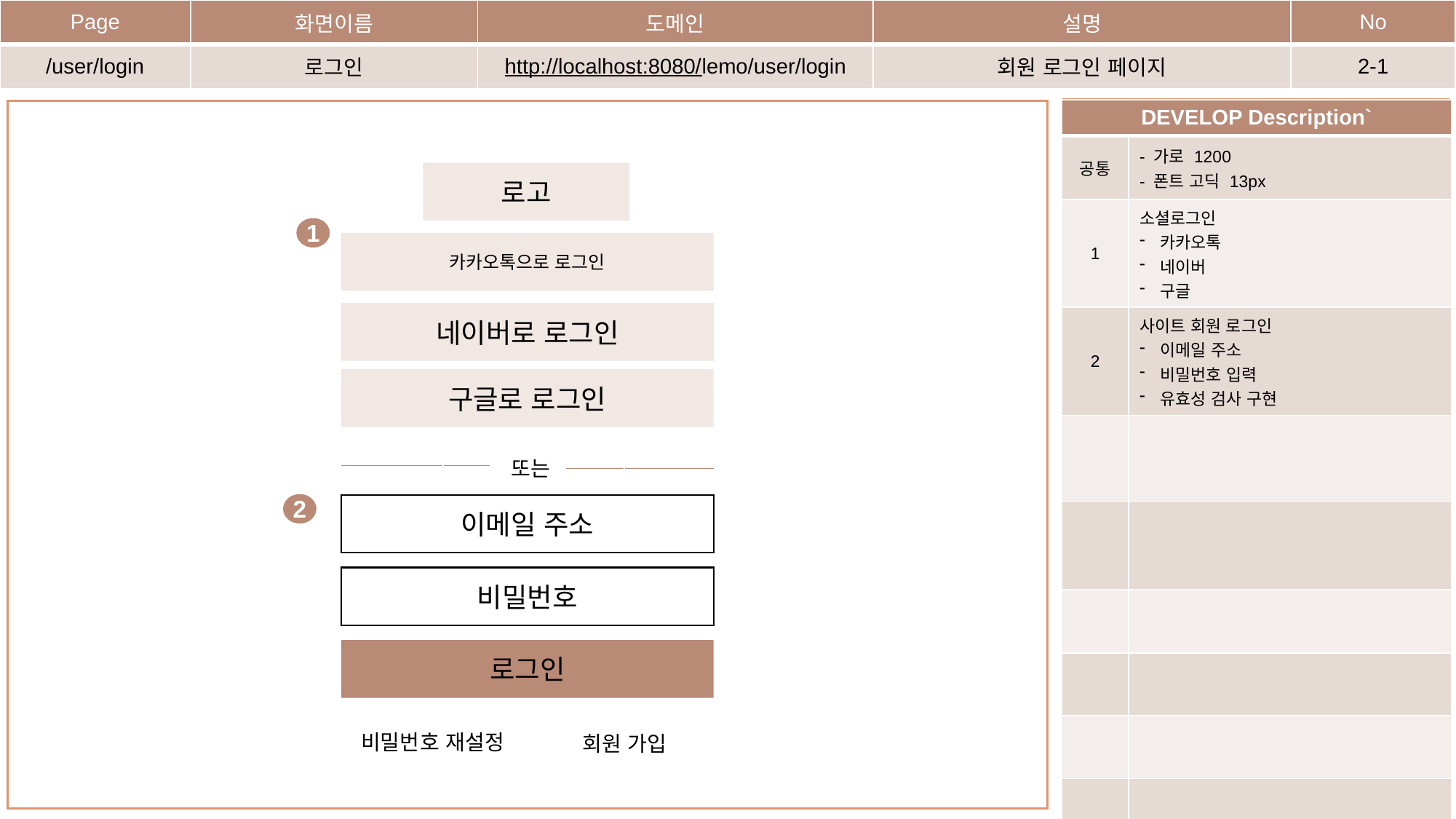

| Page | 화면이름 | 도메인 | 설명 | No |
| --- | --- | --- | --- | --- |
| /user/login | 로그인 | http://localhost:8080/lemo/user/login | 회원 로그인 페이지 | 2-1 |
| DEVELOP Description` |  |
| --- | --- |
| 공통 | - 가로 1200 - 폰트 고딕 13px |
| 1 | 소셜로그인 카카오톡 네이버 구글 |
| 2 | 사이트 회원 로그인 이메일 주소 비밀번호 입력 유효성 검사 구현 |
|  |  |
|  |  |
|  |  |
|  |  |
|  |  |
|  |  |

로고
1

카카오톡으로 로그인
네이버로 로그인
구글로 로그인
또는
2

이메일 주소
비밀번호
로그인
비밀번호 재설정
회원 가입